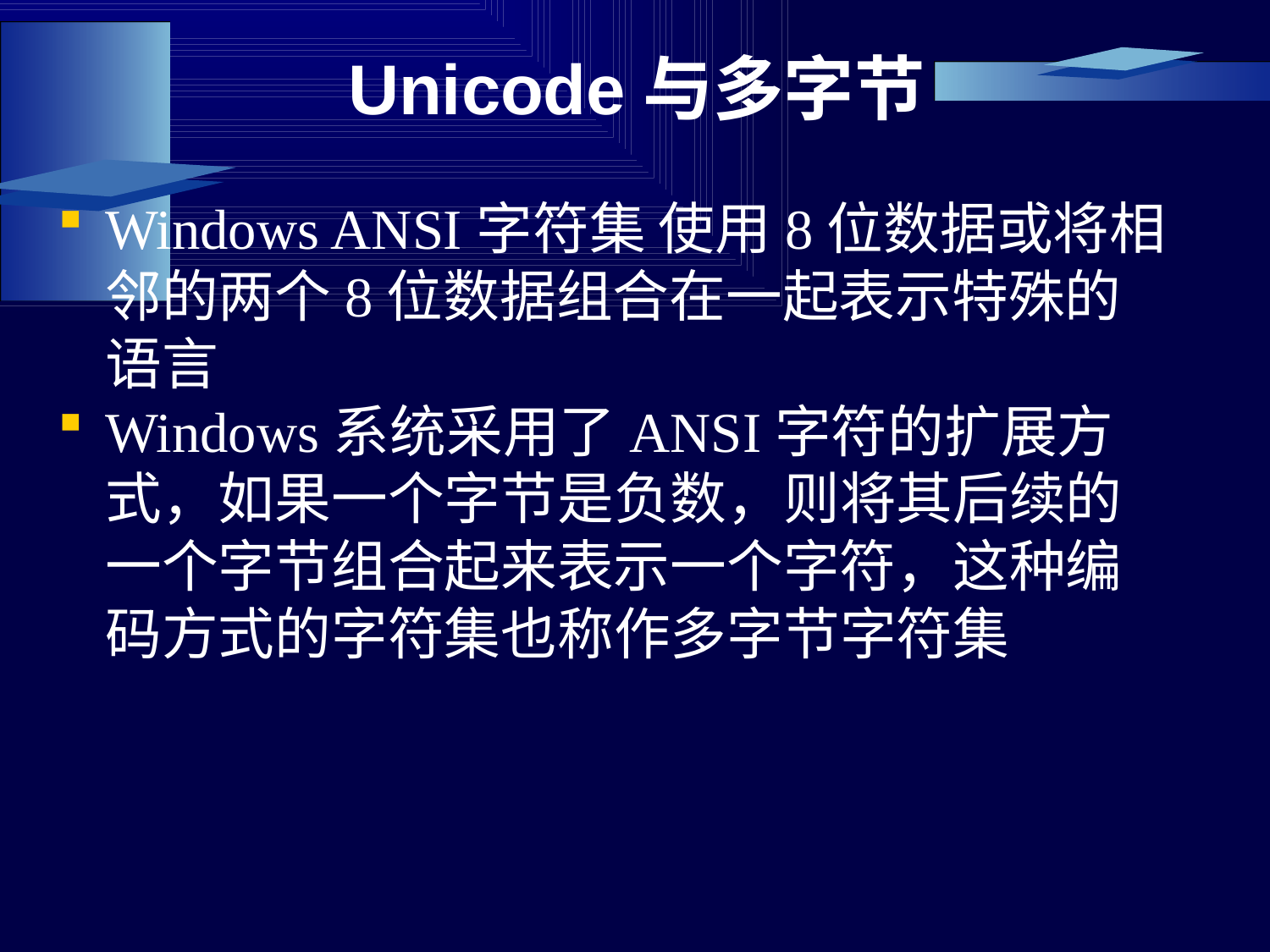

# Unicode与多字节
Windows ANSI字符集 使用8位数据或将相邻的两个8位数据组合在一起表示特殊的语言
Windows系统采用了ANSI字符的扩展方式，如果一个字节是负数，则将其后续的一个字节组合起来表示一个字符，这种编码方式的字符集也称作多字节字符集